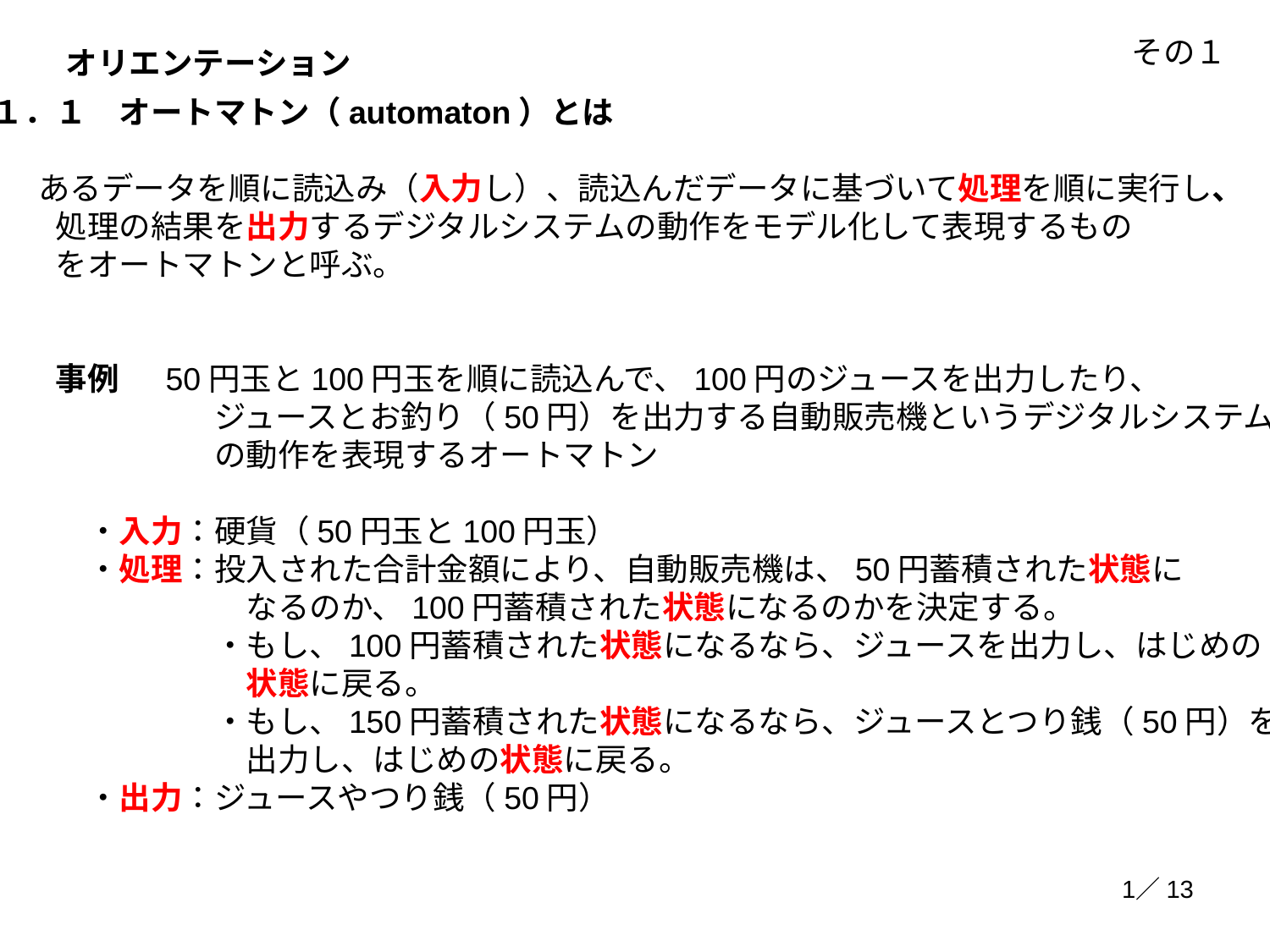

その１
オリエンテーション
１．１　オートマトン（automaton）とは

　  あるデータを順に読込み（入力し）、読込んだデータに基づいて処理を順に実行し、
　　処理の結果を出力するデジタルシステムの動作をモデル化して表現するもの
　　をオートマトンと呼ぶ。

　　事例　 50円玉と100円玉を順に読込んで、100円のジュースを出力したり、
　　　　　　　ジュースとお釣り（50円）を出力する自動販売機というデジタルシステム
　　　　　　　の動作を表現するオートマトン

　　　・入力：硬貨（50円玉と100円玉）
　　　・処理：投入された合計金額により、自動販売機は、50円蓄積された状態に
　　　　　　　　なるのか、100円蓄積された状態になるのかを決定する。
　　　　　　　・もし、100円蓄積された状態になるなら、ジュースを出力し、はじめの
　　　　　　　　状態に戻る。
　　　　　　　・もし、150円蓄積された状態になるなら、ジュースとつり銭（50円）を
　　　　　　　　出力し、はじめの状態に戻る。
　　　・出力：ジュースやつり銭（50円）

1／13